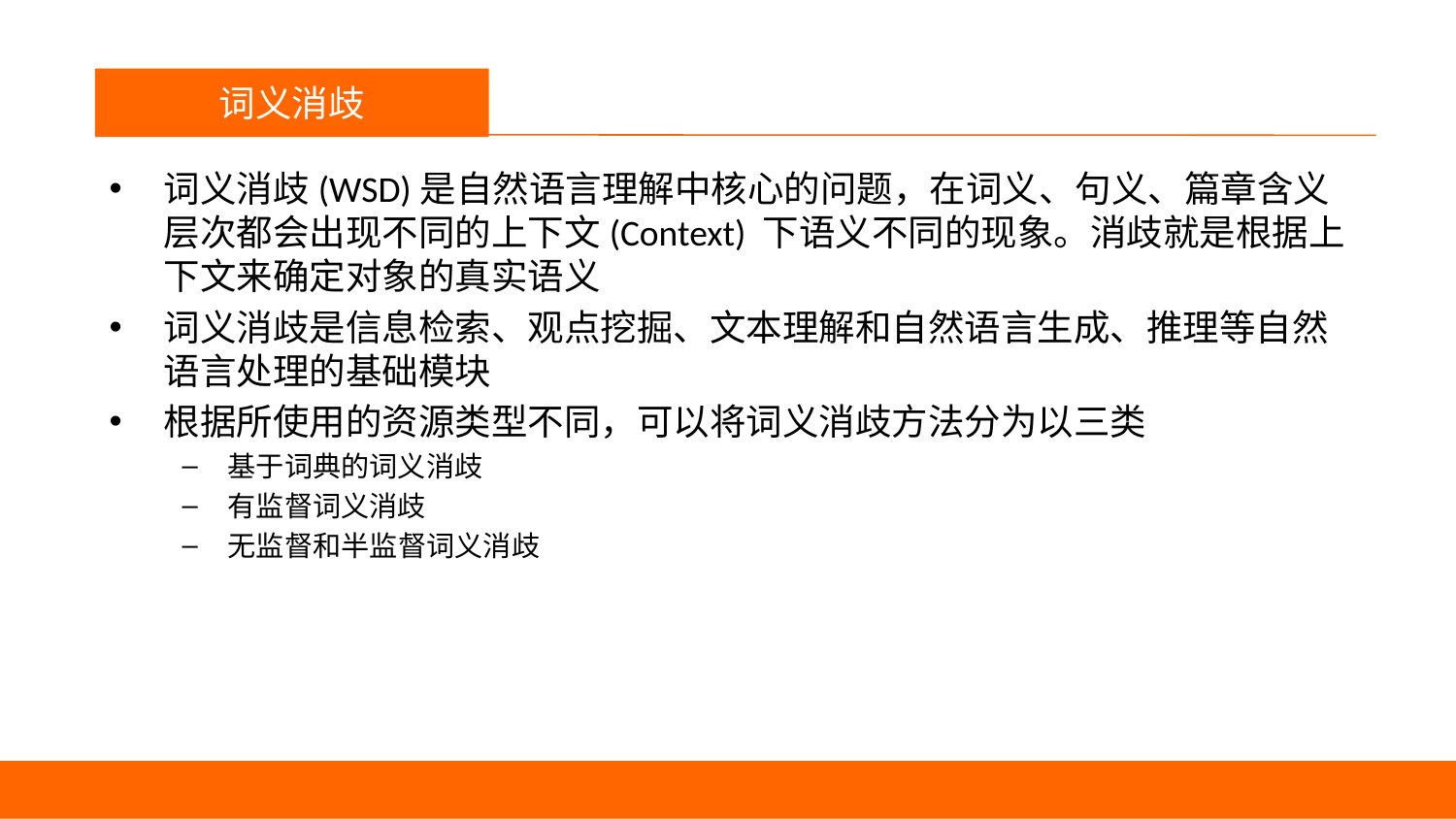

议程
词义消歧

词义消歧(WSD)是自然语言理解中核心的问题，在词义、句义、篇章含义层次都会出现不同的上下文(Context) 下语义不同的现象。消歧就是根据上下文来确定对象的真实语义
词义消歧是信息检索、观点挖掘、文本理解和自然语言生成、推理等自然语言处理的基础模块
根据所使用的资源类型不同，可以将词义消歧方法分为以三类
基于词典的词义消歧
有监督词义消歧
无监督和半监督词义消歧